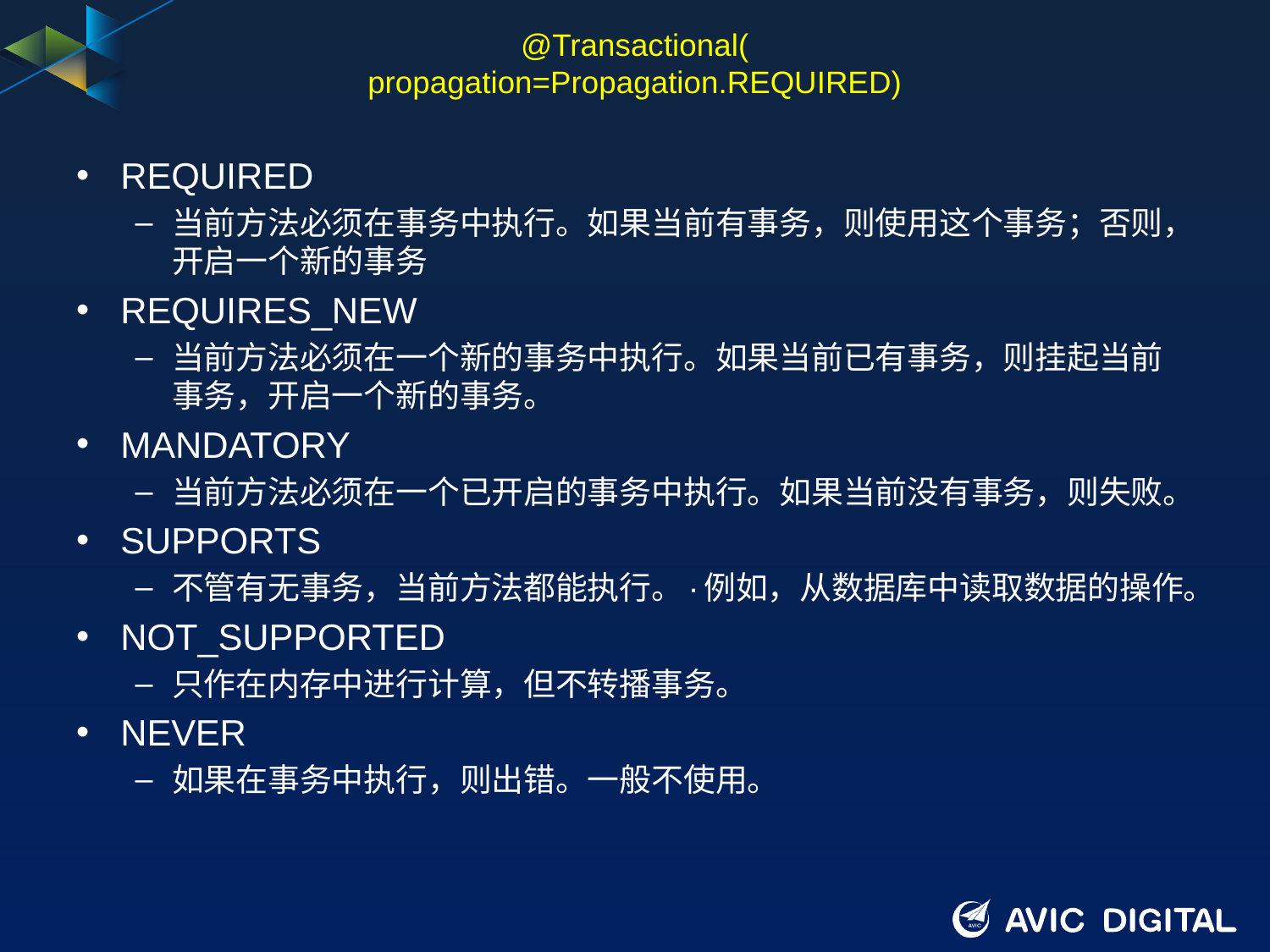

# @Transactional( propagation=Propagation.REQUIRED)
REQUIRED
当前方法必须在事务中执行。如果当前有事务，则使用这个事务；否则，开启一个新的事务
REQUIRES_NEW
当前方法必须在一个新的事务中执行。如果当前已有事务，则挂起当前事务，开启一个新的事务。
MANDATORY
当前方法必须在一个已开启的事务中执行。如果当前没有事务，则失败。
SUPPORTS
不管有无事务，当前方法都能执行。·例如，从数据库中读取数据的操作。
NOT_SUPPORTED
只作在内存中进行计算，但不转播事务。
NEVER
如果在事务中执行，则出错。一般不使用。